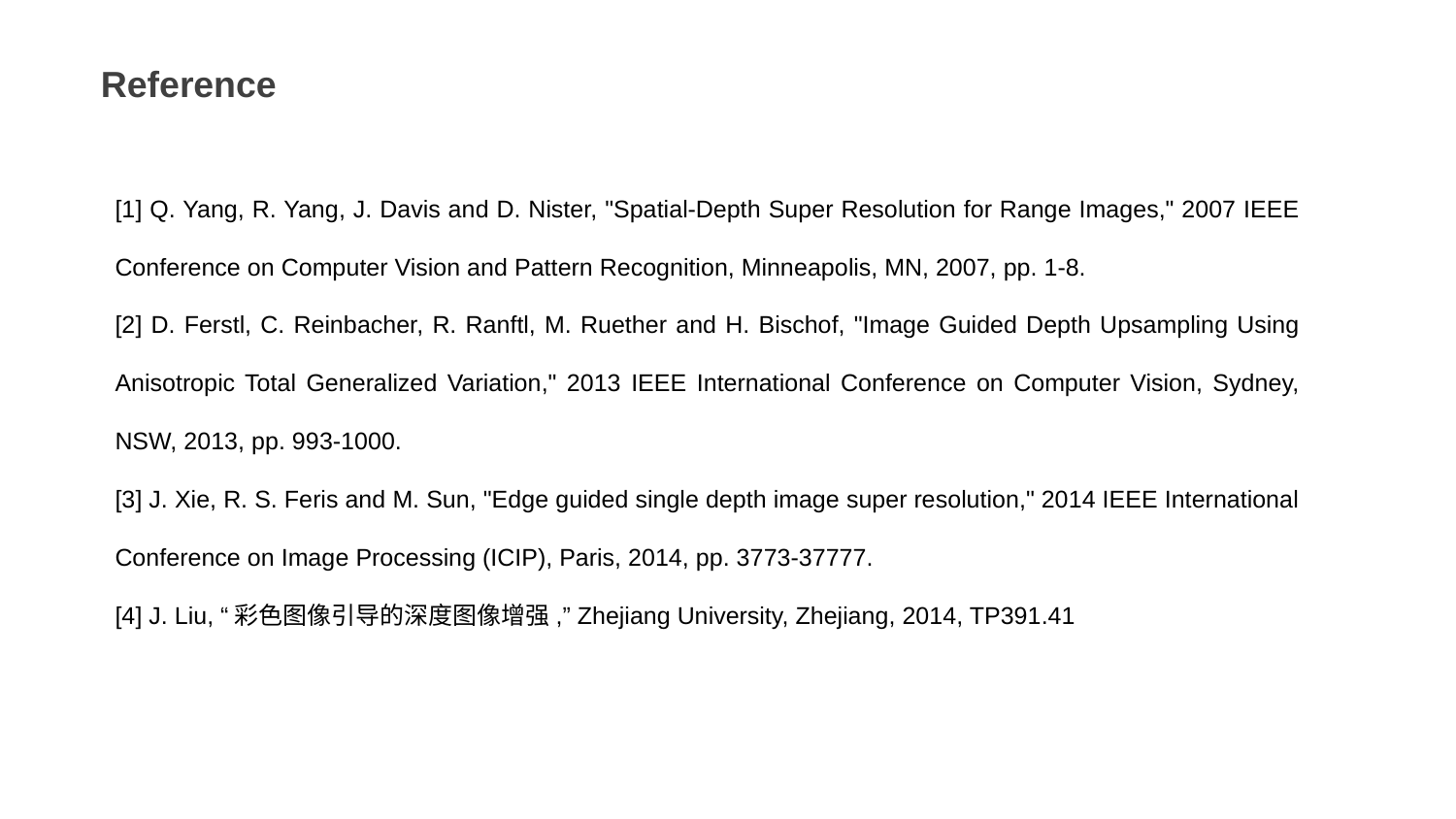

Reference
[1] Q. Yang, R. Yang, J. Davis and D. Nister, "Spatial-Depth Super Resolution for Range Images," 2007 IEEE Conference on Computer Vision and Pattern Recognition, Minneapolis, MN, 2007, pp. 1-8.
[2] D. Ferstl, C. Reinbacher, R. Ranftl, M. Ruether and H. Bischof, "Image Guided Depth Upsampling Using Anisotropic Total Generalized Variation," 2013 IEEE International Conference on Computer Vision, Sydney, NSW, 2013, pp. 993-1000.
[3] J. Xie, R. S. Feris and M. Sun, "Edge guided single depth image super resolution," 2014 IEEE International Conference on Image Processing (ICIP), Paris, 2014, pp. 3773-37777.
[4] J. Liu, “彩色图像引导的深度图像增强,” Zhejiang University, Zhejiang, 2014, TP391.41